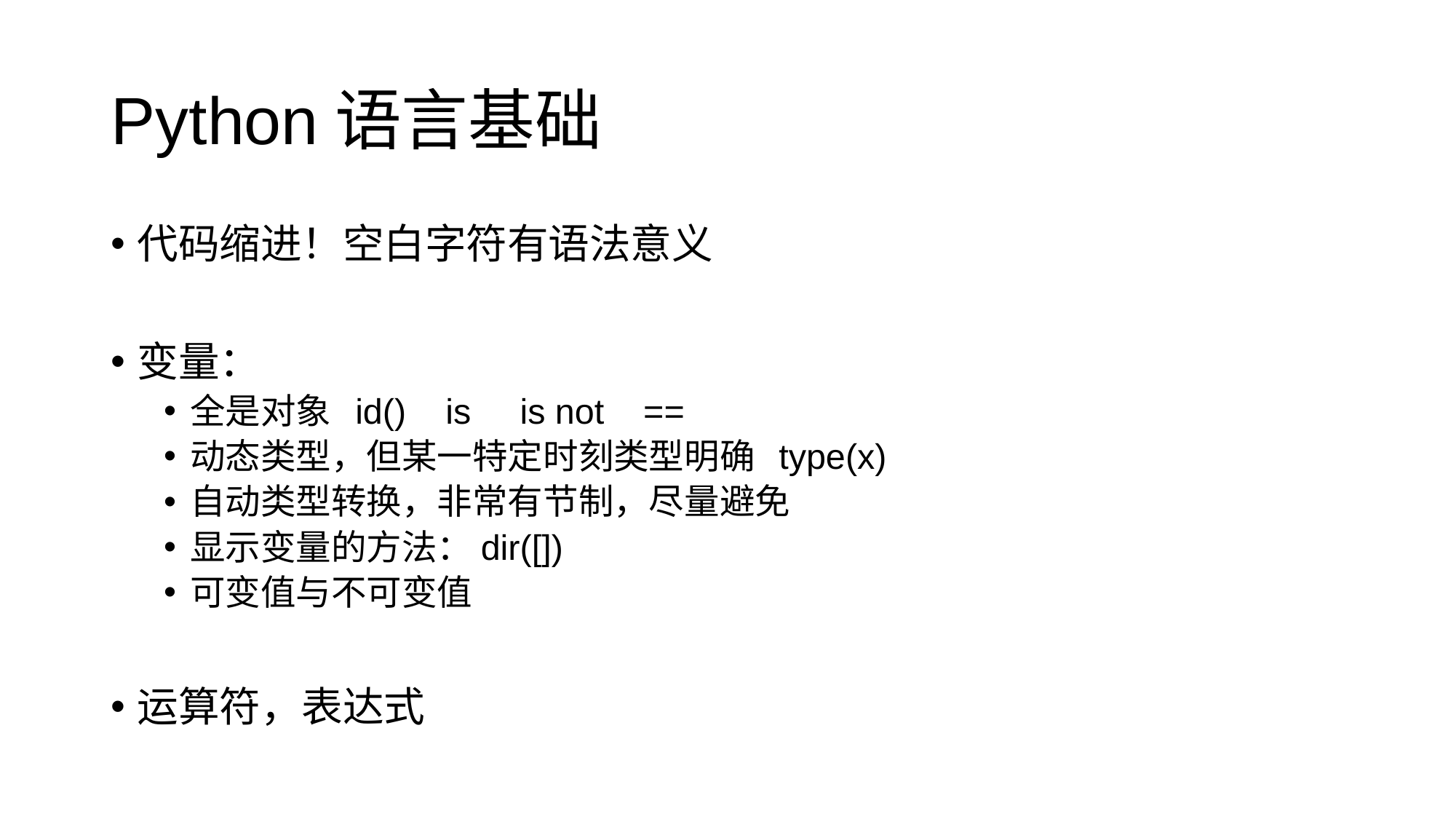

# Python语言基础
代码缩进！空白字符有语法意义

变量：
全是对象  id()    is     is not    ==
动态类型，但某一特定时刻类型明确  type(x)
自动类型转换，非常有节制，尽量避免
显示变量的方法：dir([])
可变值与不可变值

运算符，表达式